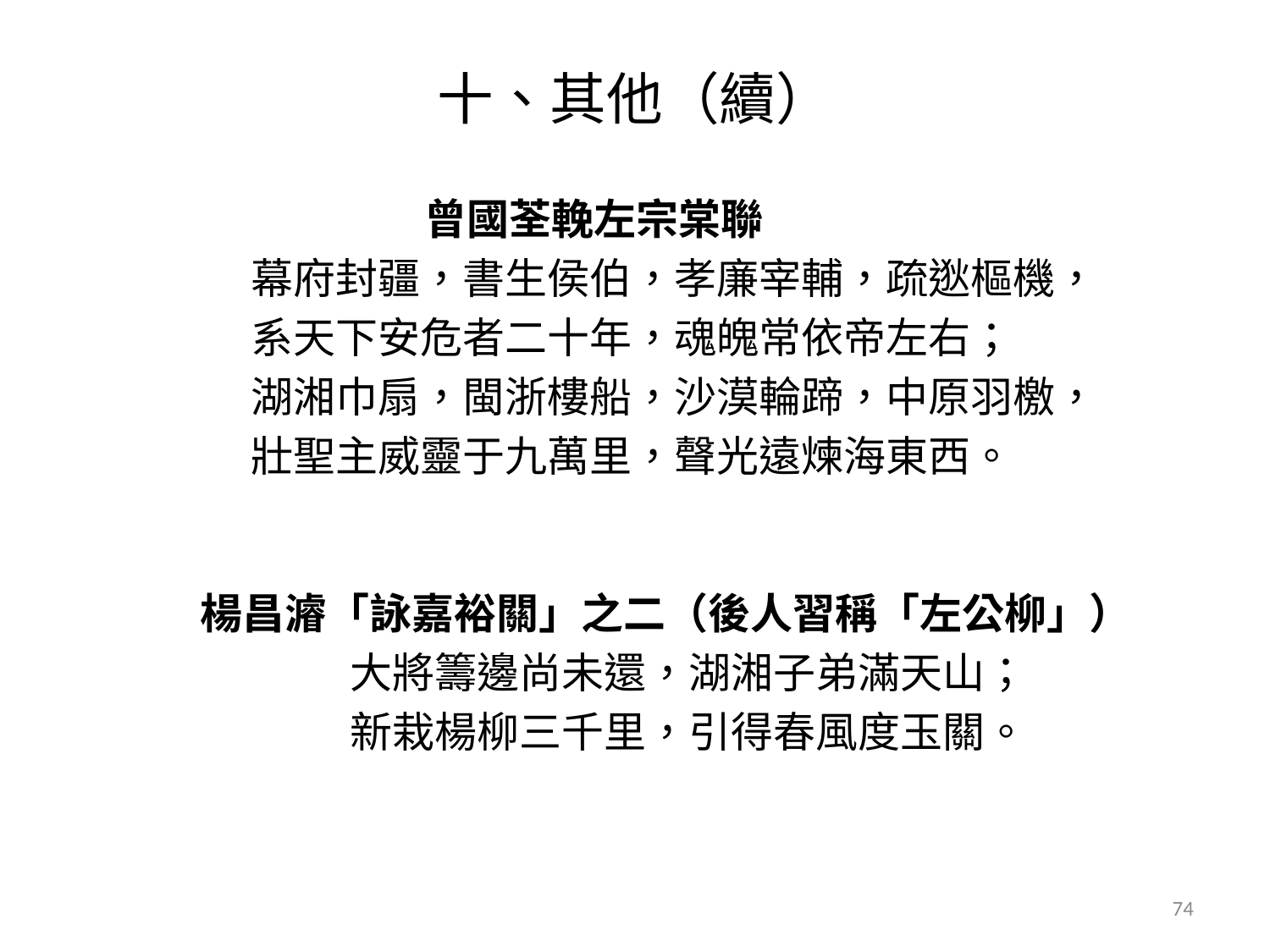

# 十、其他（續）
曾國荃輓左宗棠聯
幕府封疆，書生侯伯，孝廉宰輔，疏逖樞機，
系天下安危者二十年，魂魄常依帝左右；
湖湘巾扇，閩浙樓船，沙漠輪蹄，中原羽檄，
壯聖主威靈于九萬里，聲光遠煉海東西。

楊昌𤀹「詠嘉裕關」之二（後人習稱「左公柳」）
大將籌邊尚未還，湖湘子弟滿天山；
新栽楊柳三千里，引得春風度玉關。

74